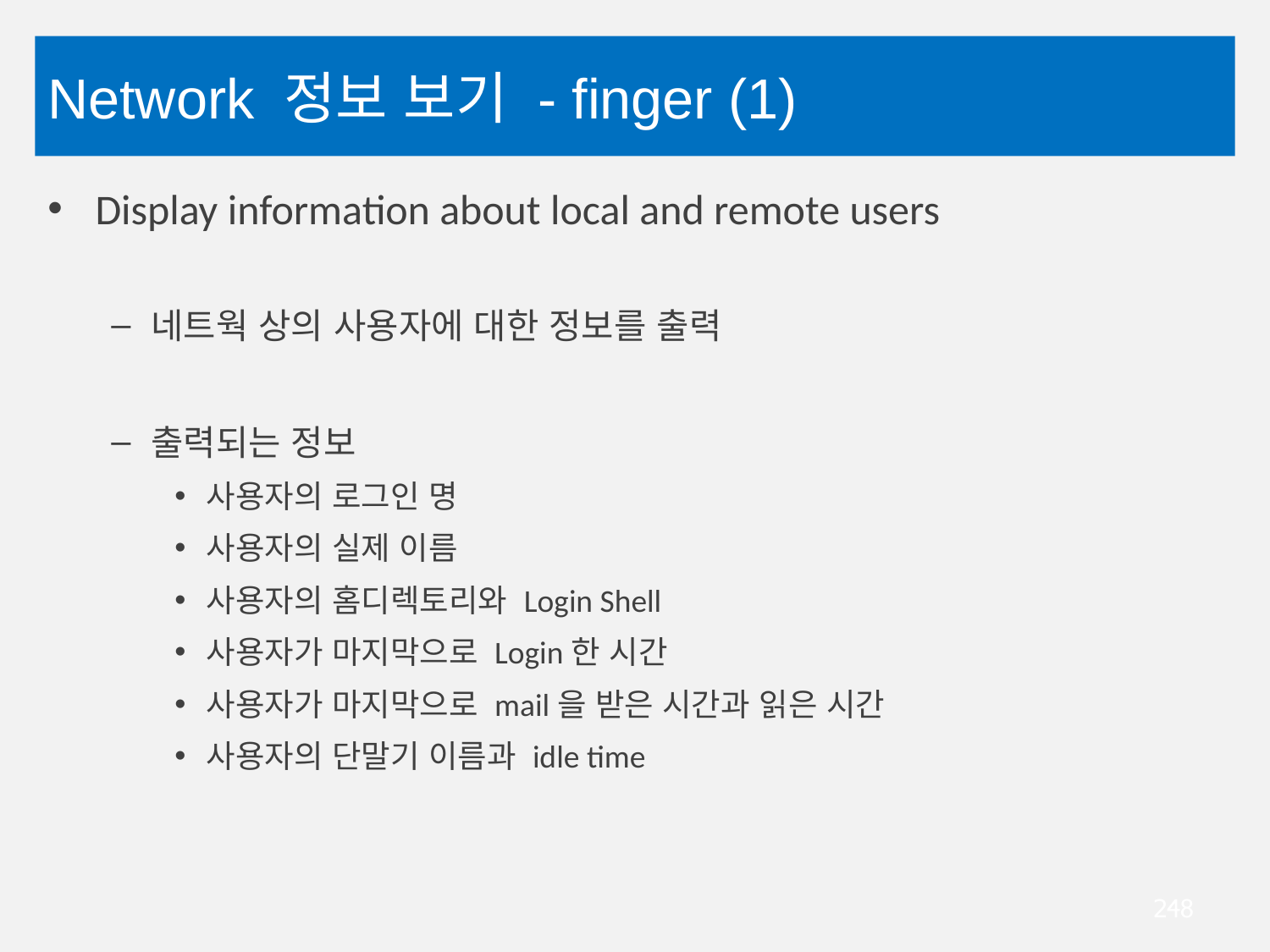

# Network 정보 보기 - finger (1)
Display information about local and remote users

네트웍 상의 사용자에 대한 정보를 출력

출력되는 정보
사용자의 로그인 명
사용자의 실제 이름
사용자의 홈디렉토리와 Login Shell
사용자가 마지막으로 Login한 시간
사용자가 마지막으로 mail을 받은 시간과 읽은 시간
사용자의 단말기 이름과 idle time
248